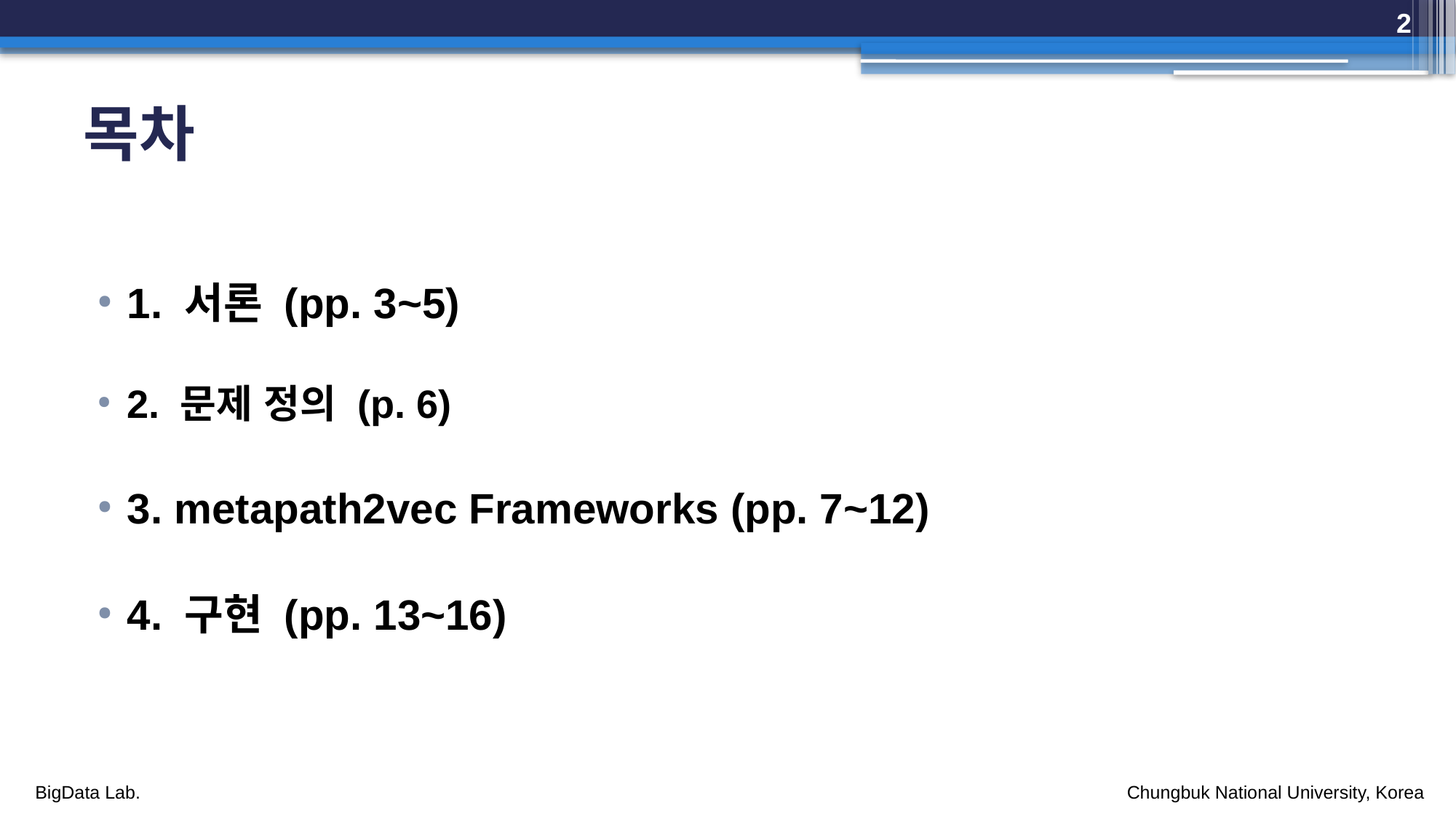

2
# 목차
1. 서론 (pp. 3~5)
2. 문제 정의 (p. 6)
3. metapath2vec Frameworks (pp. 7~12)
4. 구현 (pp. 13~16)